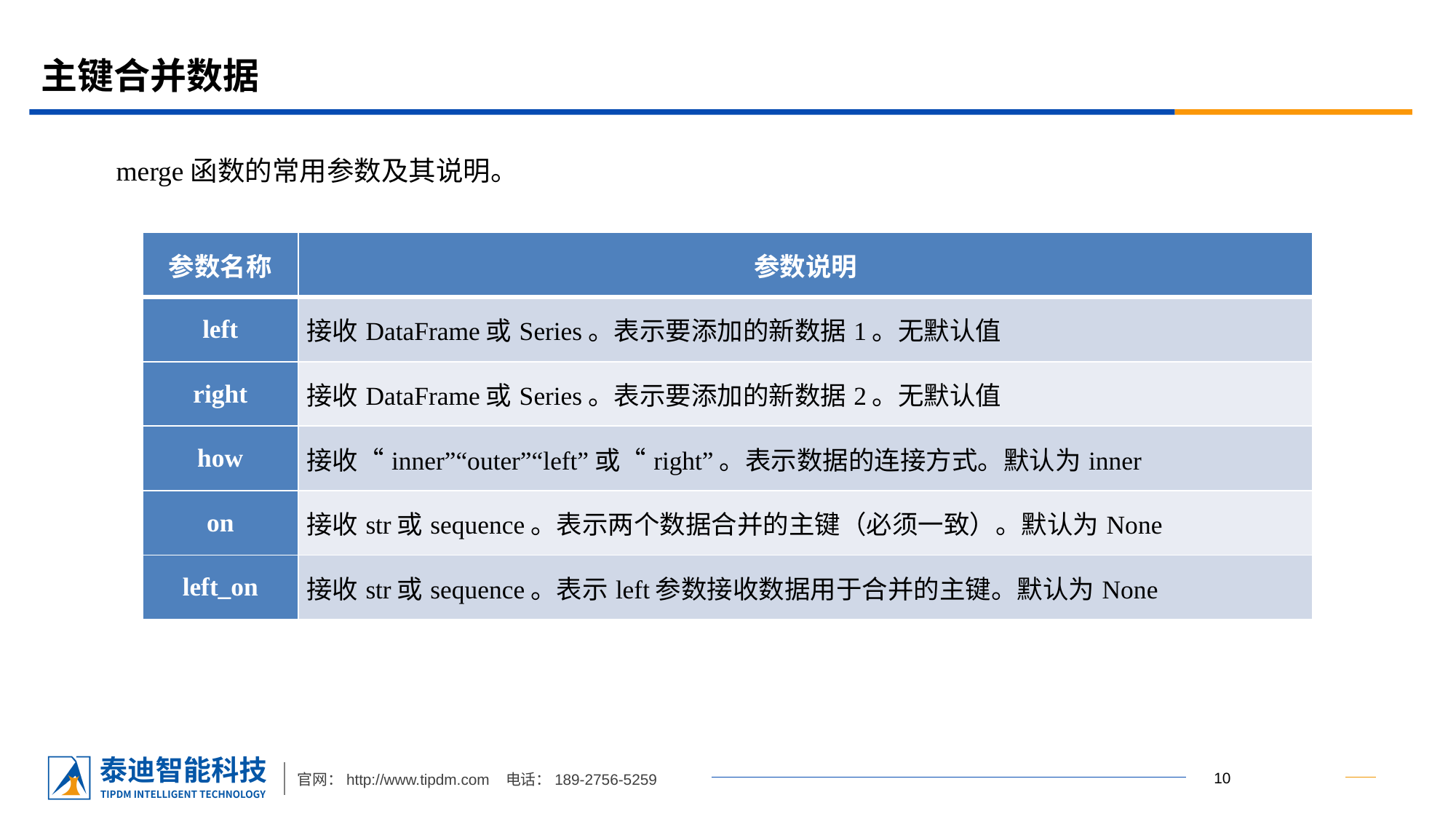

# 主键合并数据
merge函数的常用参数及其说明。

| 参数名称 | 参数说明 |
| --- | --- |
| left | 接收DataFrame或Series。表示要添加的新数据1。无默认值 |
| right | 接收DataFrame或Series。表示要添加的新数据2。无默认值 |
| how | 接收“inner”“outer”“left”或“right”。表示数据的连接方式。默认为inner |
| on | 接收str或sequence。表示两个数据合并的主键（必须一致）。默认为None |
| left\_on | 接收str或sequence。表示left参数接收数据用于合并的主键。默认为None |